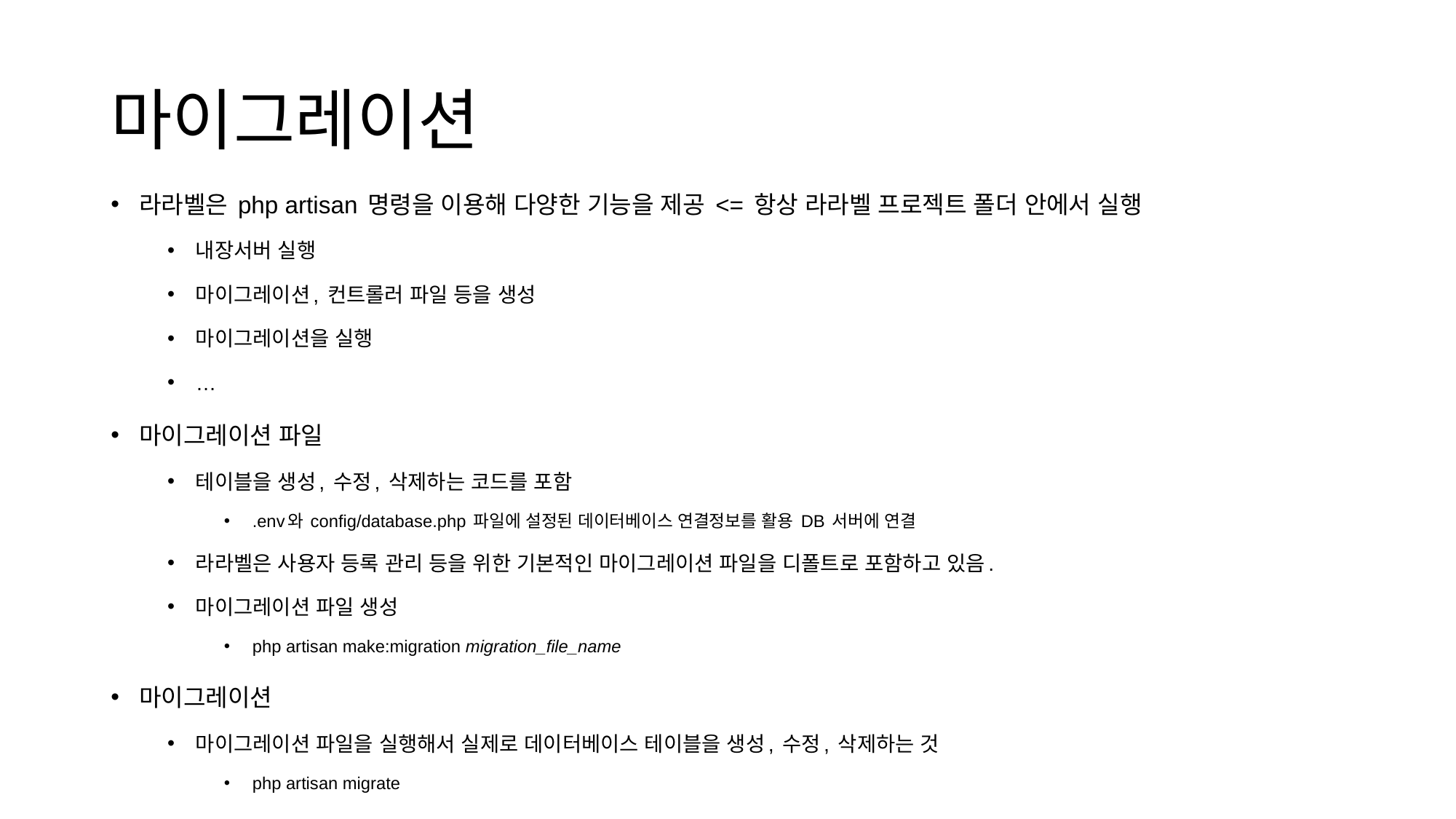

# 마이그레이션
라라벨은 php artisan 명령을 이용해 다양한 기능을 제공 <= 항상 라라벨 프로젝트 폴더 안에서 실행
내장서버 실행
마이그레이션, 컨트롤러 파일 등을 생성
마이그레이션을 실행
…
마이그레이션 파일
테이블을 생성, 수정, 삭제하는 코드를 포함
.env와 config/database.php 파일에 설정된 데이터베이스 연결정보를 활용 DB 서버에 연결
라라벨은 사용자 등록 관리 등을 위한 기본적인 마이그레이션 파일을 디폴트로 포함하고 있음.
마이그레이션 파일 생성
php artisan make:migration migration_file_name
마이그레이션
마이그레이션 파일을 실행해서 실제로 데이터베이스 테이블을 생성, 수정, 삭제하는 것
php artisan migrate